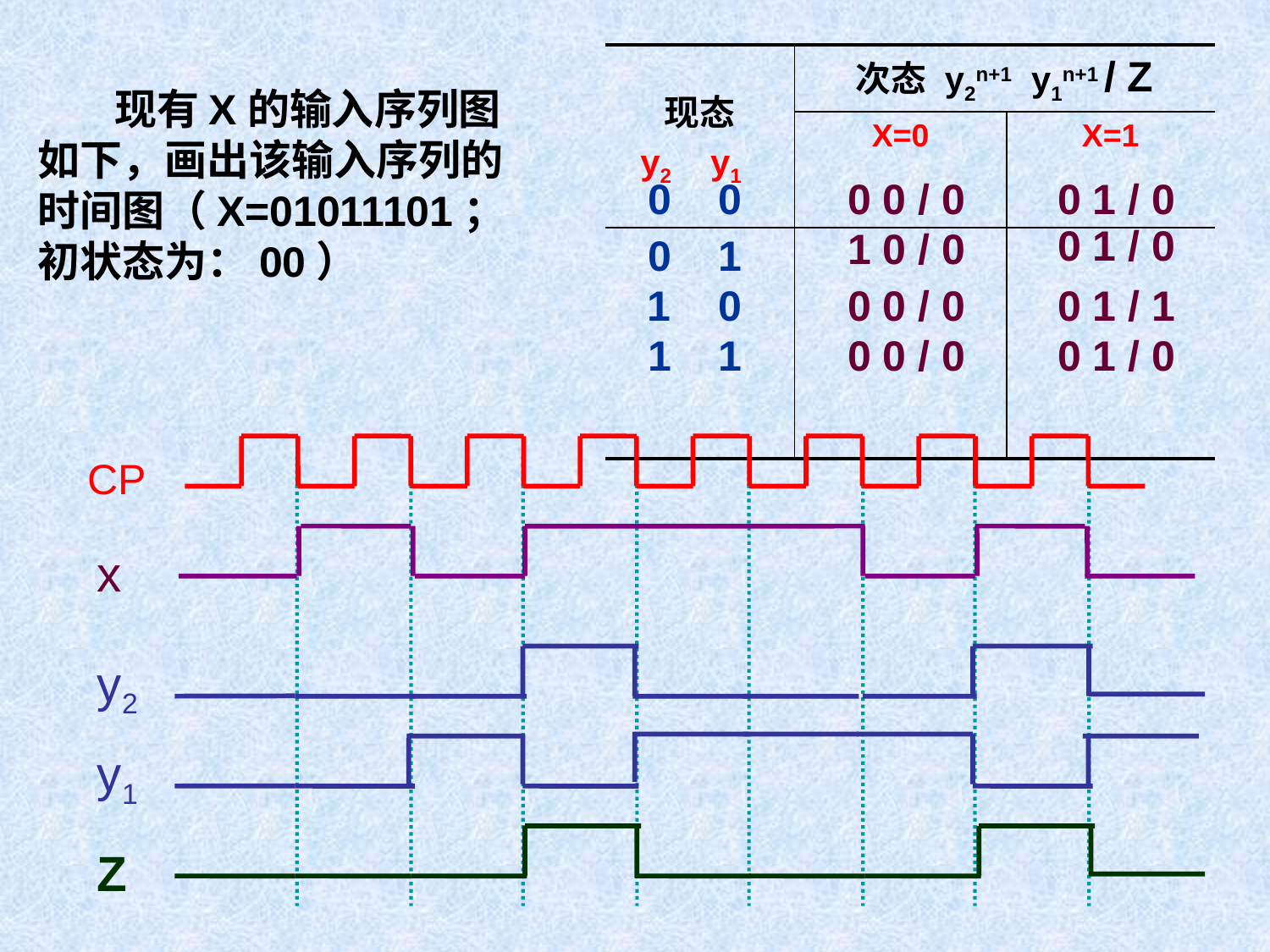

| 现态 y2 y1 | 次态 y2n+1 y1n+1 / Z |  |
| --- | --- | --- |
|  | X=0 | X=1 |
|  |  |  |
       现有X的输入序列图如下，画出该输入序列的时间图（X=01011101；初状态为：00）
0    0
0 0 / 0
0 1 / 0
0 1 / 0
1 0 / 0
0    1
1    0
0 0 / 0
0 1 / 1
1    1
0 0 / 0
0 1 / 0

CP

x

y2

y1

Z